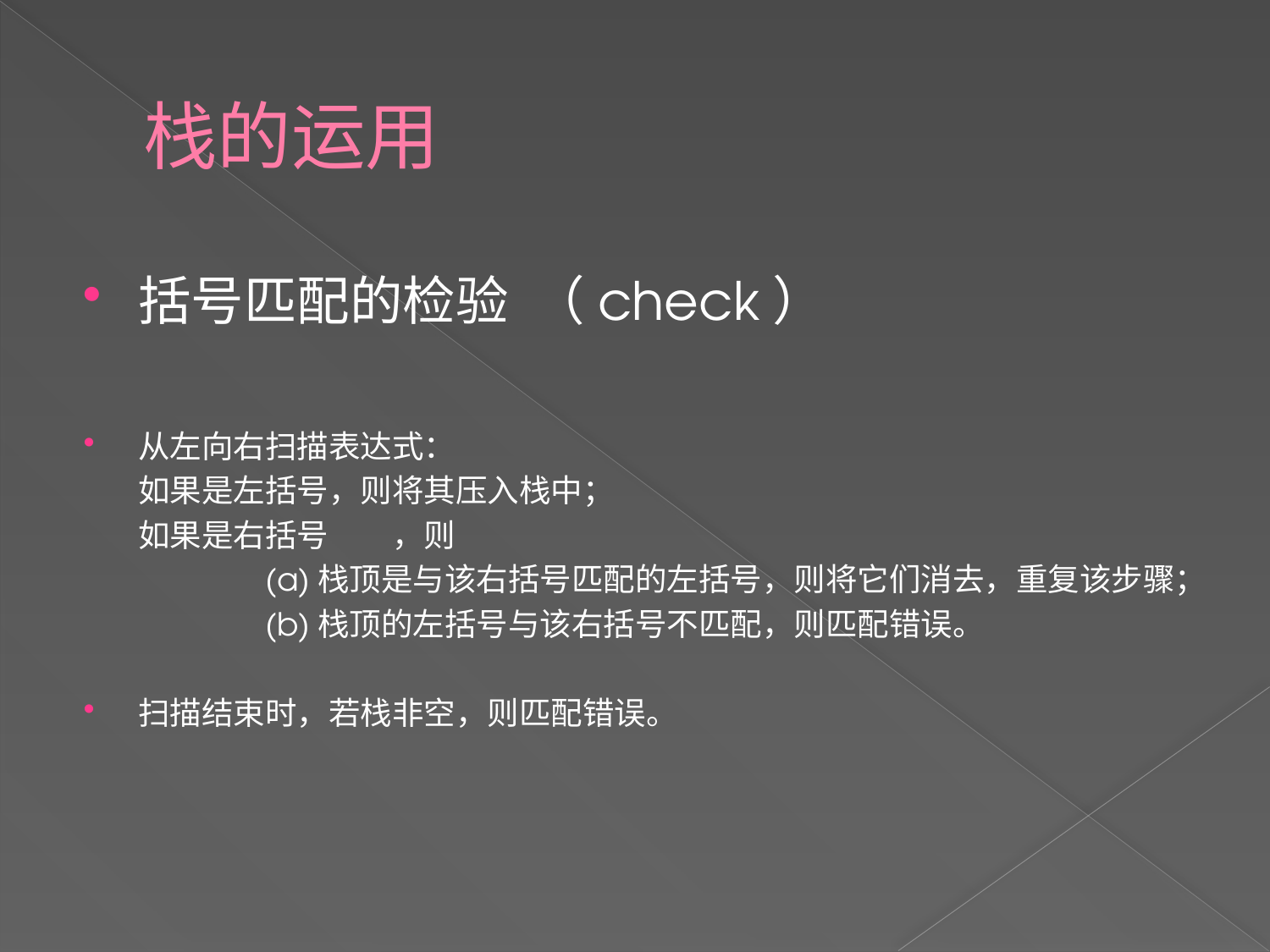

# 栈的运用
括号匹配的检验  （check）

从左向右扫描表达式：
	如果是左括号，则将其压入栈中；
	如果是右括号	，则
		(a)栈顶是与该右括号匹配的左括号，则将它们消去，重复该步骤；
		(b)栈顶的左括号与该右括号不匹配，则匹配错误。

扫描结束时，若栈非空，则匹配错误。